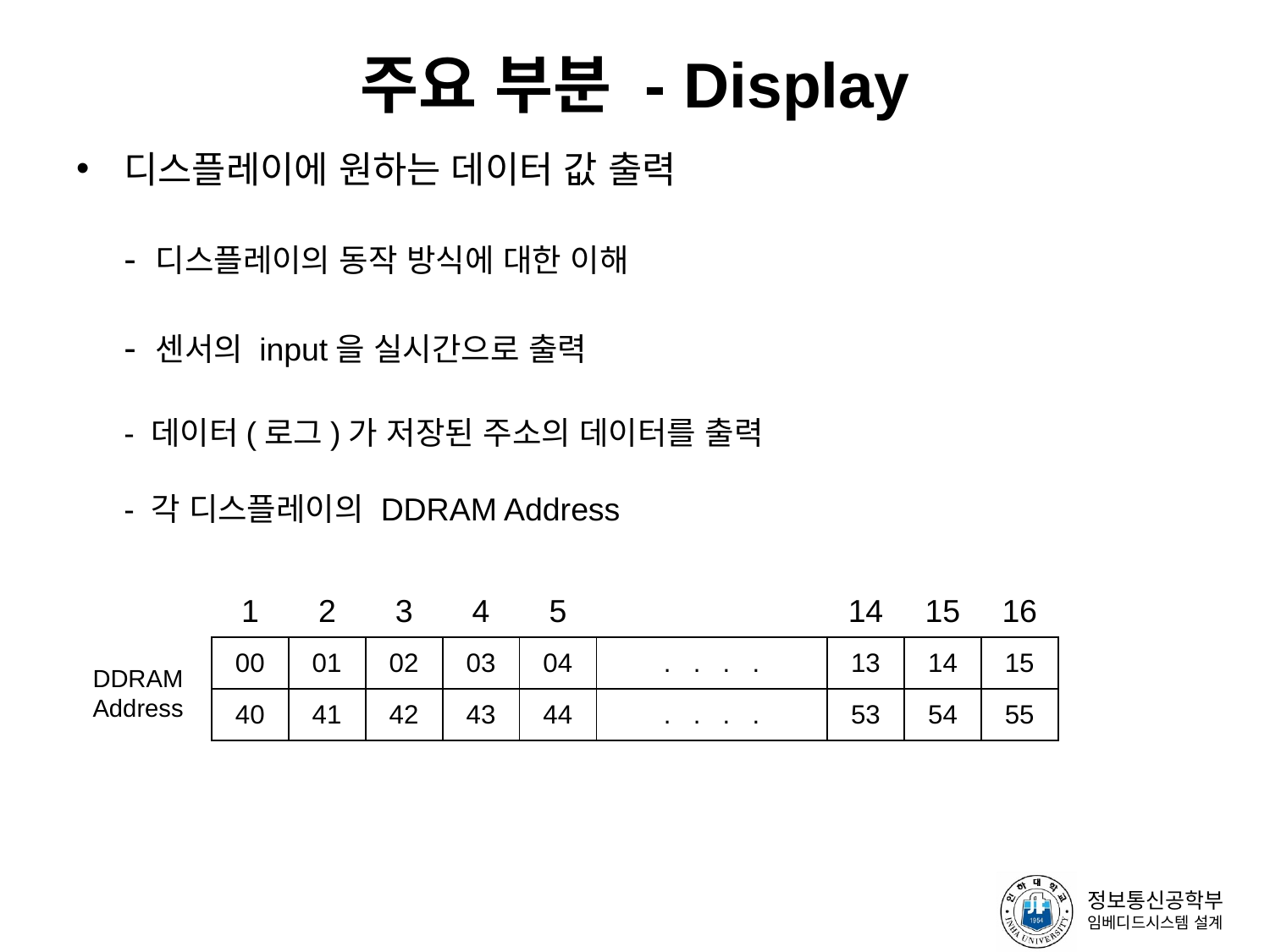

# 주요 부분 - Display
디스플레이에 원하는 데이터 값 출력
- 디스플레이의 동작 방식에 대한 이해
- 센서의 input을 실시간으로 출력
- 데이터(로그)가 저장된 주소의 데이터를 출력
- 각 디스플레이의 DDRAM Address

| 1 | 2 | 3 | 4 | 5 |  | 14 | 15 | 16 |
| --- | --- | --- | --- | --- | --- | --- | --- | --- |
| 00 | 01 | 02 | 03 | 04 | . . . . | 13 | 14 | 15 |
| 40 | 41 | 42 | 43 | 44 | . . . . | 53 | 54 | 55 |
DDRAM Address